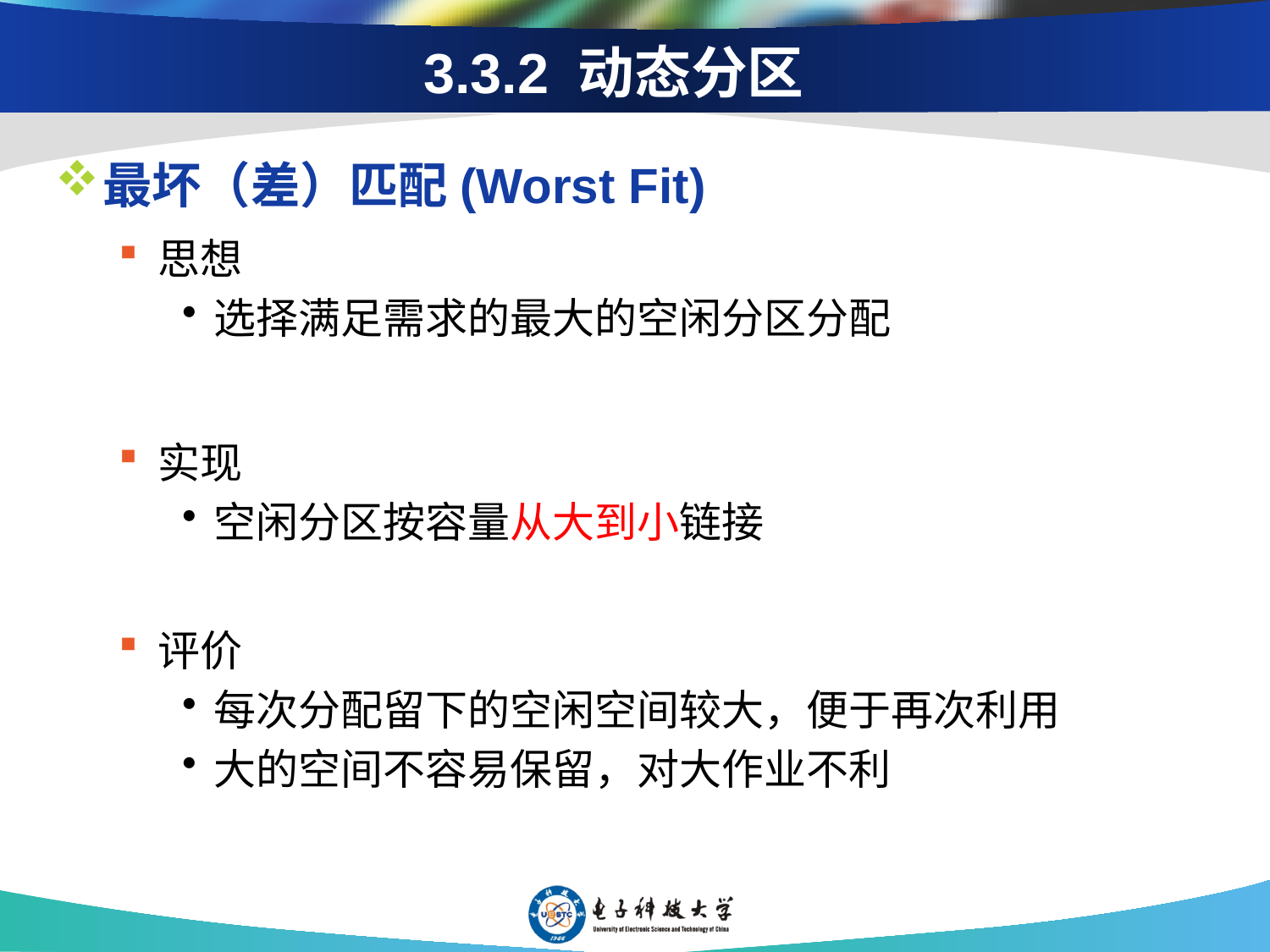

# 3.3.2 动态分区
最坏（差）匹配(Worst Fit)
思想
选择满足需求的最大的空闲分区分配

实现
空闲分区按容量从大到小链接

评价
每次分配留下的空闲空间较大，便于再次利用
大的空间不容易保留，对大作业不利